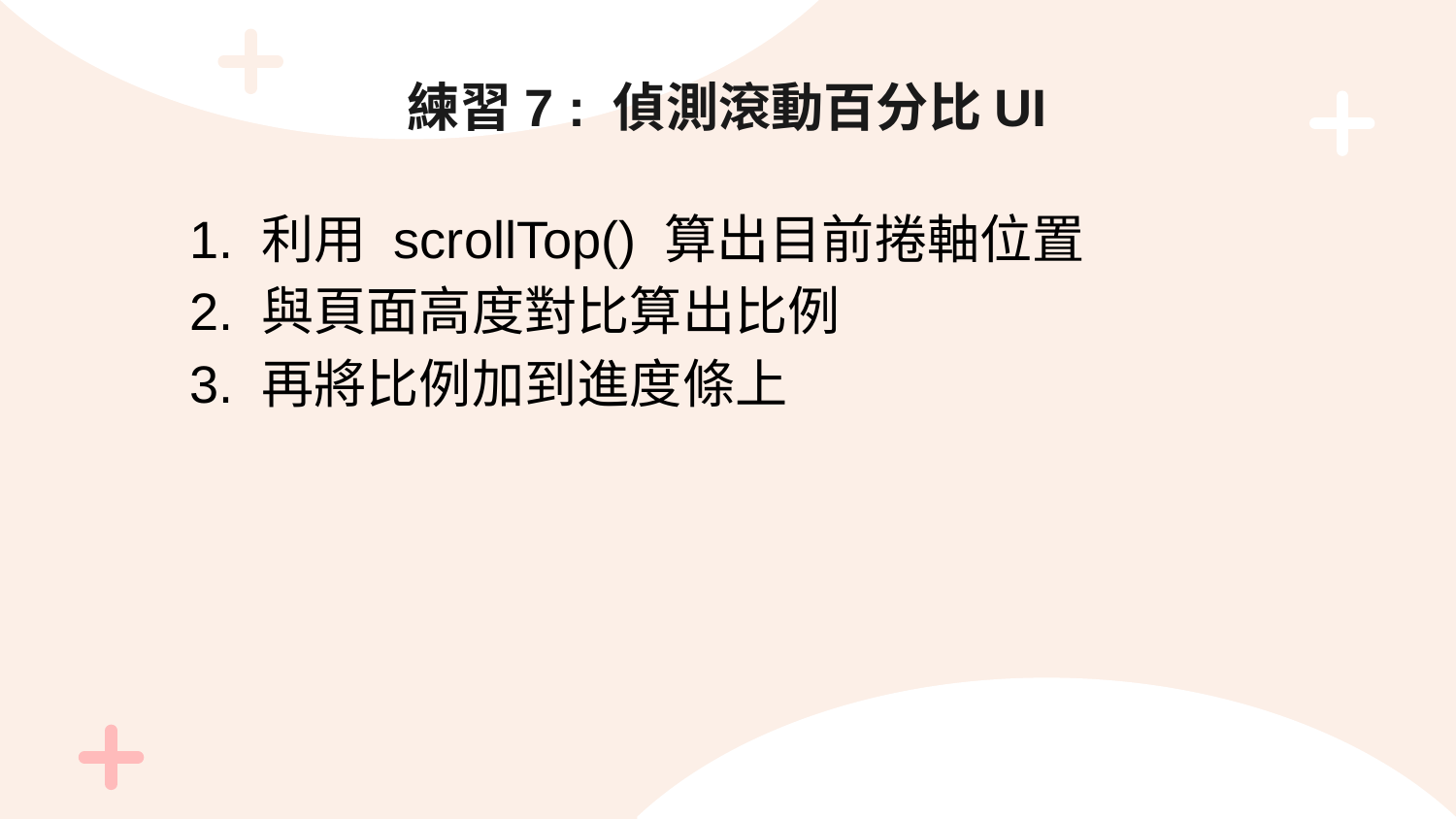

# 練習7 : 偵測滾動百分比UI
1. 利用 scrollTop() 算出目前捲軸位置
2. 與頁面高度對比算出比例
3. 再將比例加到進度條上